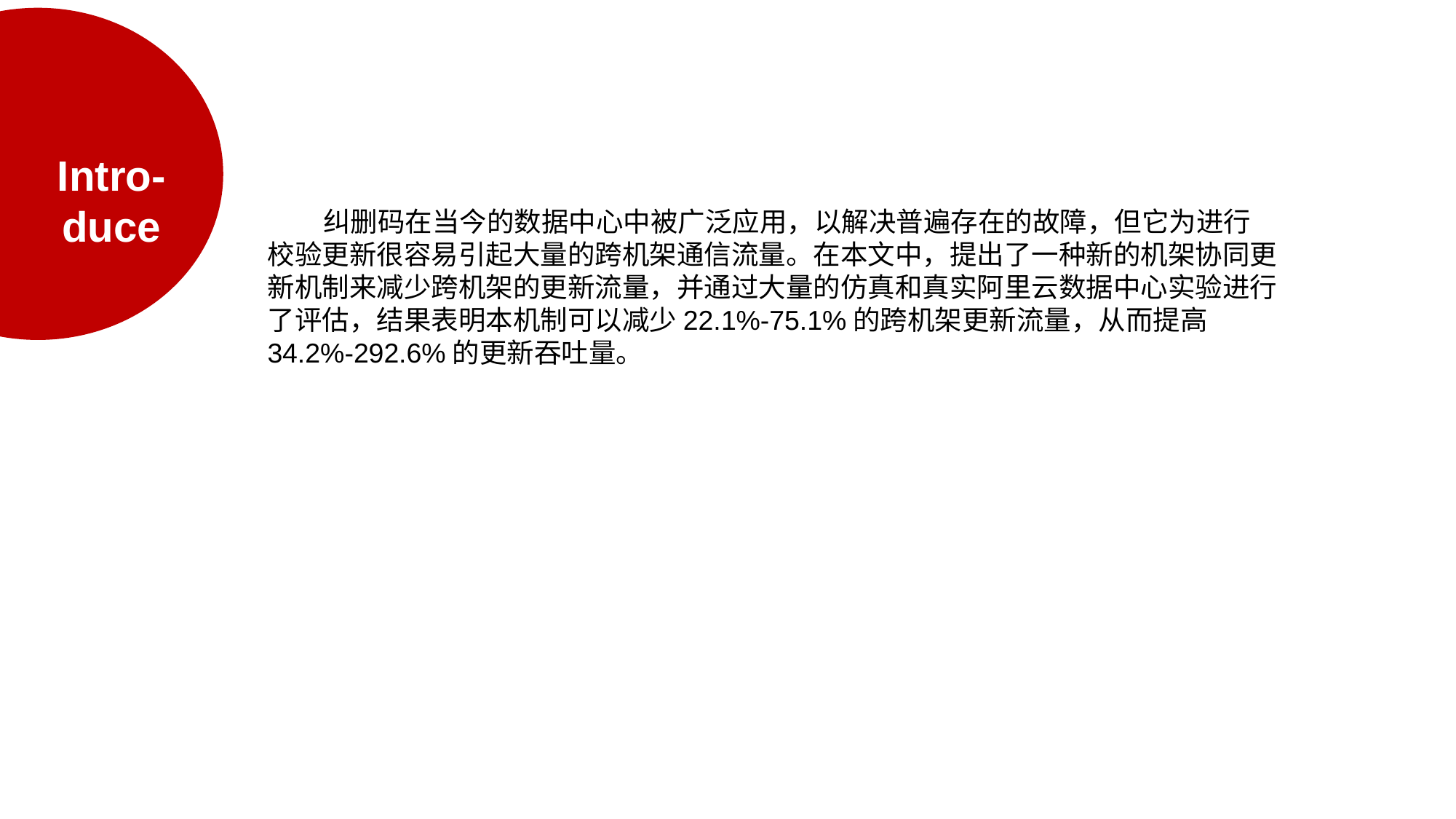

Intro-duce
        纠删码在当今的数据中心中被广泛应用，以解决普遍存在的故障，但它为进行校验更新很容易引起大量的跨机架通信流量。在本文中，提出了一种新的机架协同更新机制来减少跨机架的更新流量，并通过大量的仿真和真实阿里云数据中心实验进行了评估，结果表明本机制可以减少22.1%-75.1%的跨机架更新流量，从而提高34.2%-292.6%的更新吞吐量。